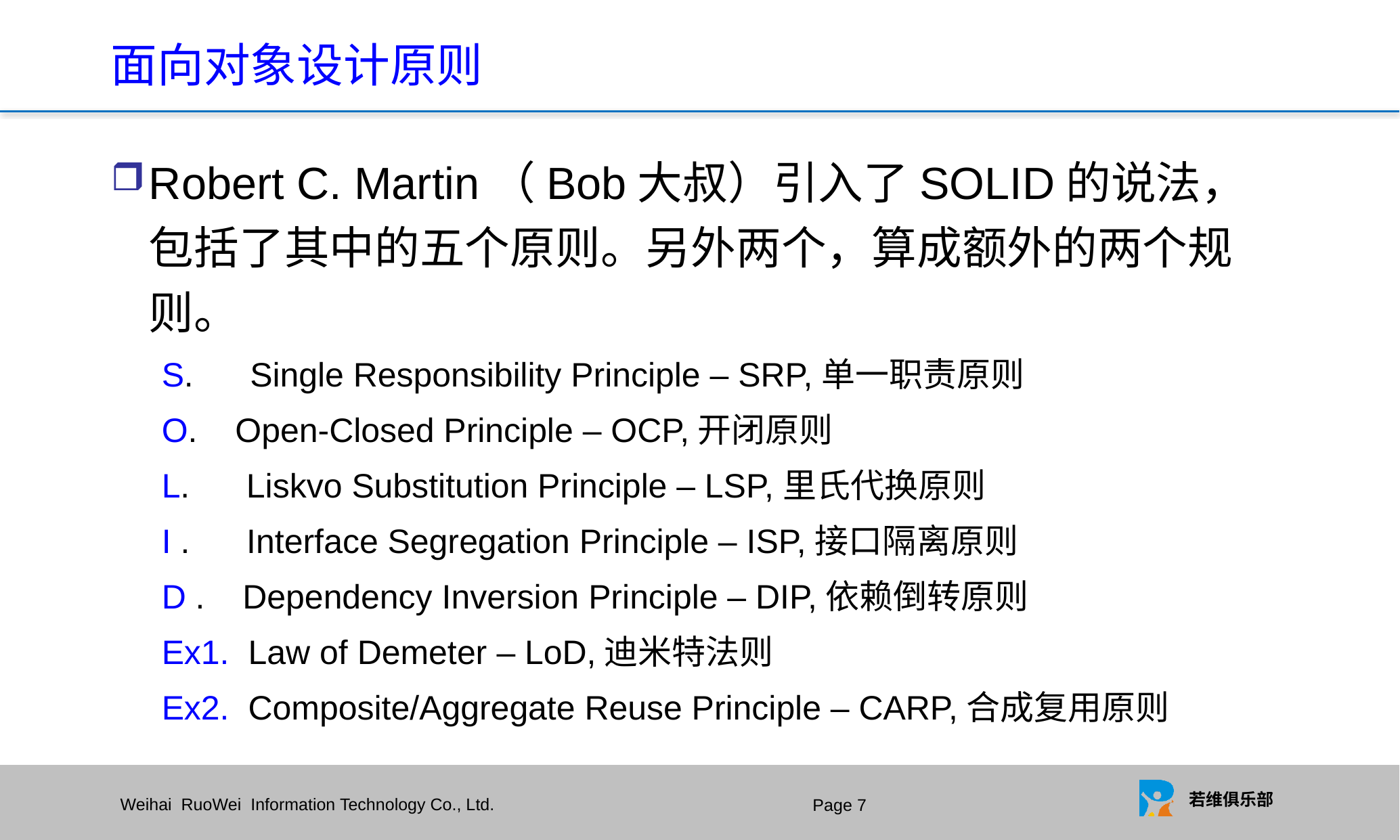

# 面向对象设计原则
Robert C. Martin（Bob大叔）引入了SOLID的说法，包括了其中的五个原则。另外两个，算成额外的两个规则。
S.      Single Responsibility Principle – SRP,单一职责原则
O.    Open-Closed Principle – OCP,开闭原则
L.      Liskvo Substitution Principle – LSP,里氏代换原则
I .      Interface Segregation Principle – ISP,接口隔离原则
D .    Dependency Inversion Principle – DIP,依赖倒转原则
Ex1.  Law of Demeter – LoD,迪米特法则
Ex2.  Composite/Aggregate Reuse Principle – CARP,合成复用原则
Page 7